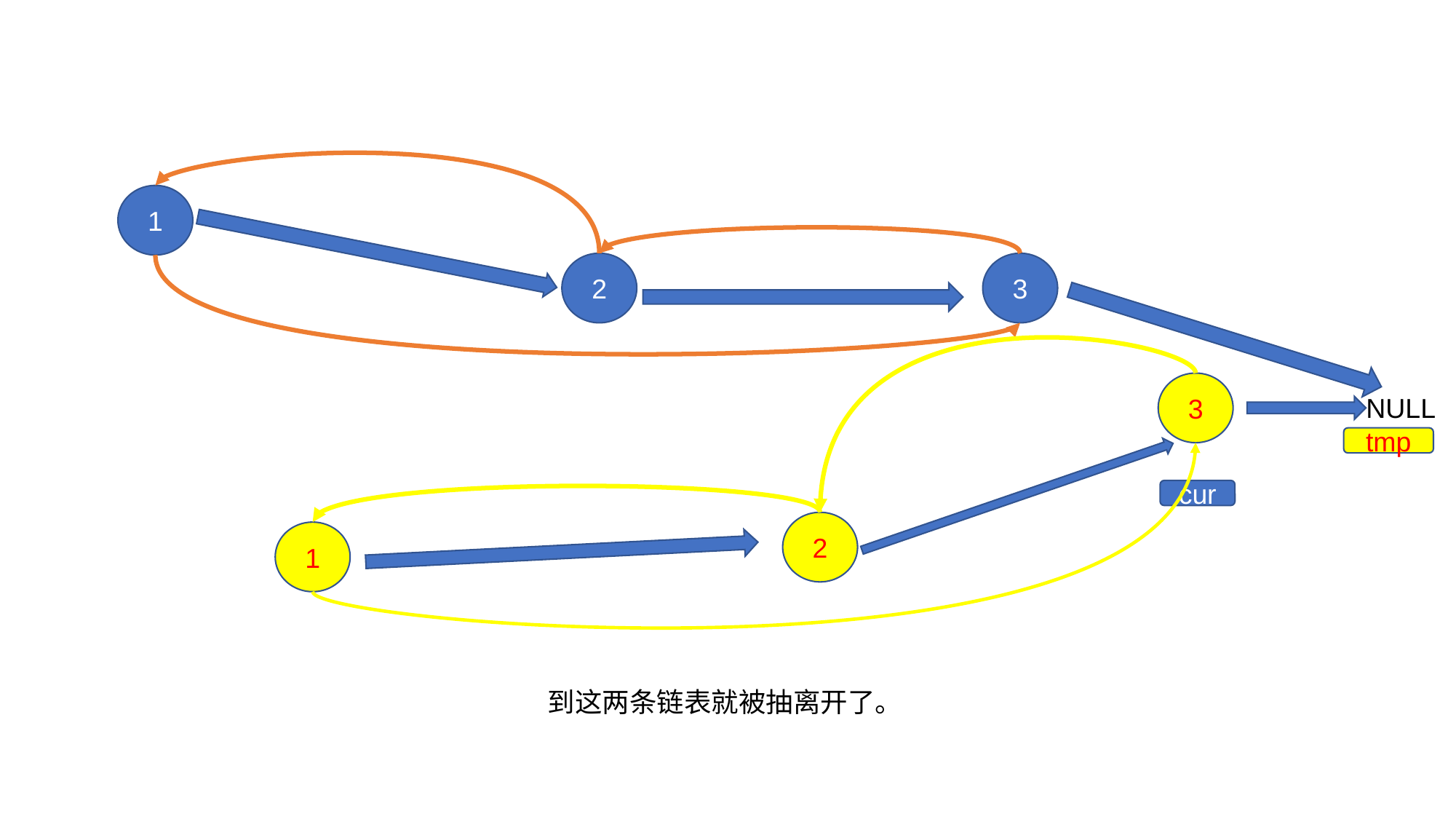

1

2
3

3
NULL

tmp
cur

2
1

到这两条链表就被抽离开了。